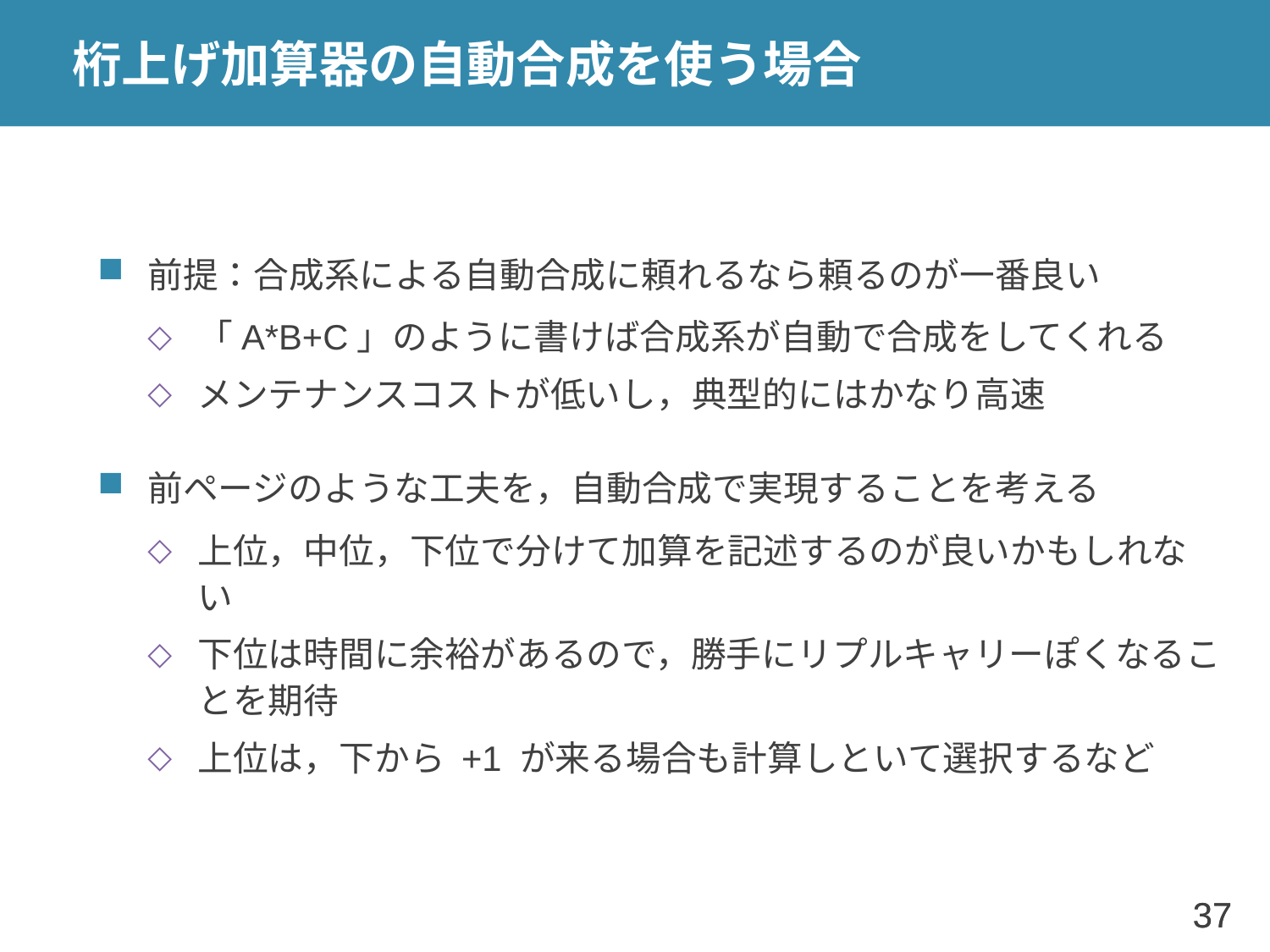

# 桁上げ加算器の自動合成を使う場合
前提：合成系による自動合成に頼れるなら頼るのが一番良い
「A*B+C」のように書けば合成系が自動で合成をしてくれる
メンテナンスコストが低いし，典型的にはかなり高速
前ページのような工夫を，自動合成で実現することを考える
上位，中位，下位で分けて加算を記述するのが良いかもしれない
下位は時間に余裕があるので，勝手にリプルキャリーぽくなることを期待
上位は，下から +1 が来る場合も計算しといて選択するなど